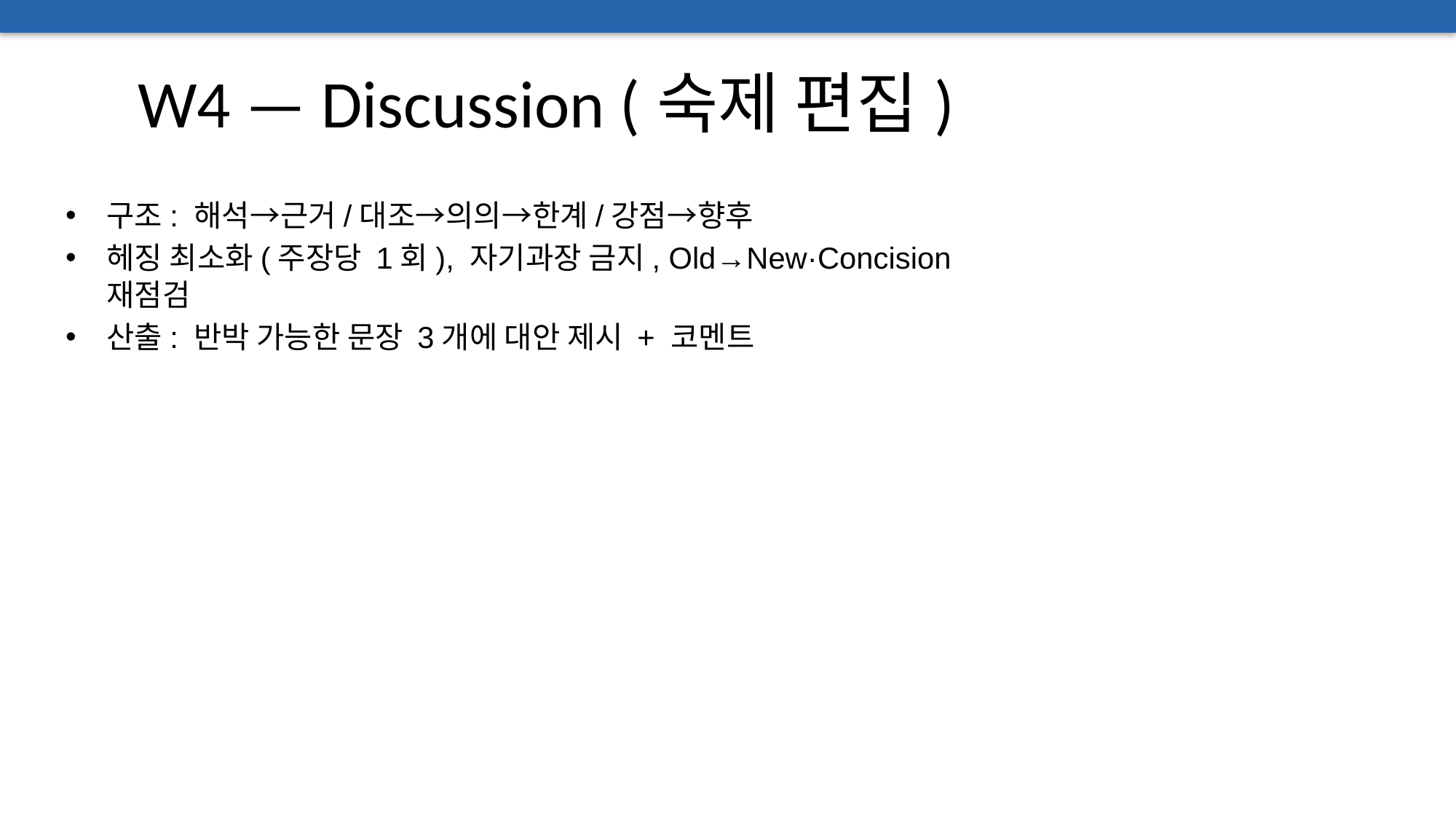

# W4 — Discussion (숙제 편집)
구조: 해석→근거/대조→의의→한계/강점→향후
헤징 최소화(주장당 1회), 자기과장 금지, Old→New·Concision 재점검
산출: 반박 가능한 문장 3개에 대안 제시 + 코멘트